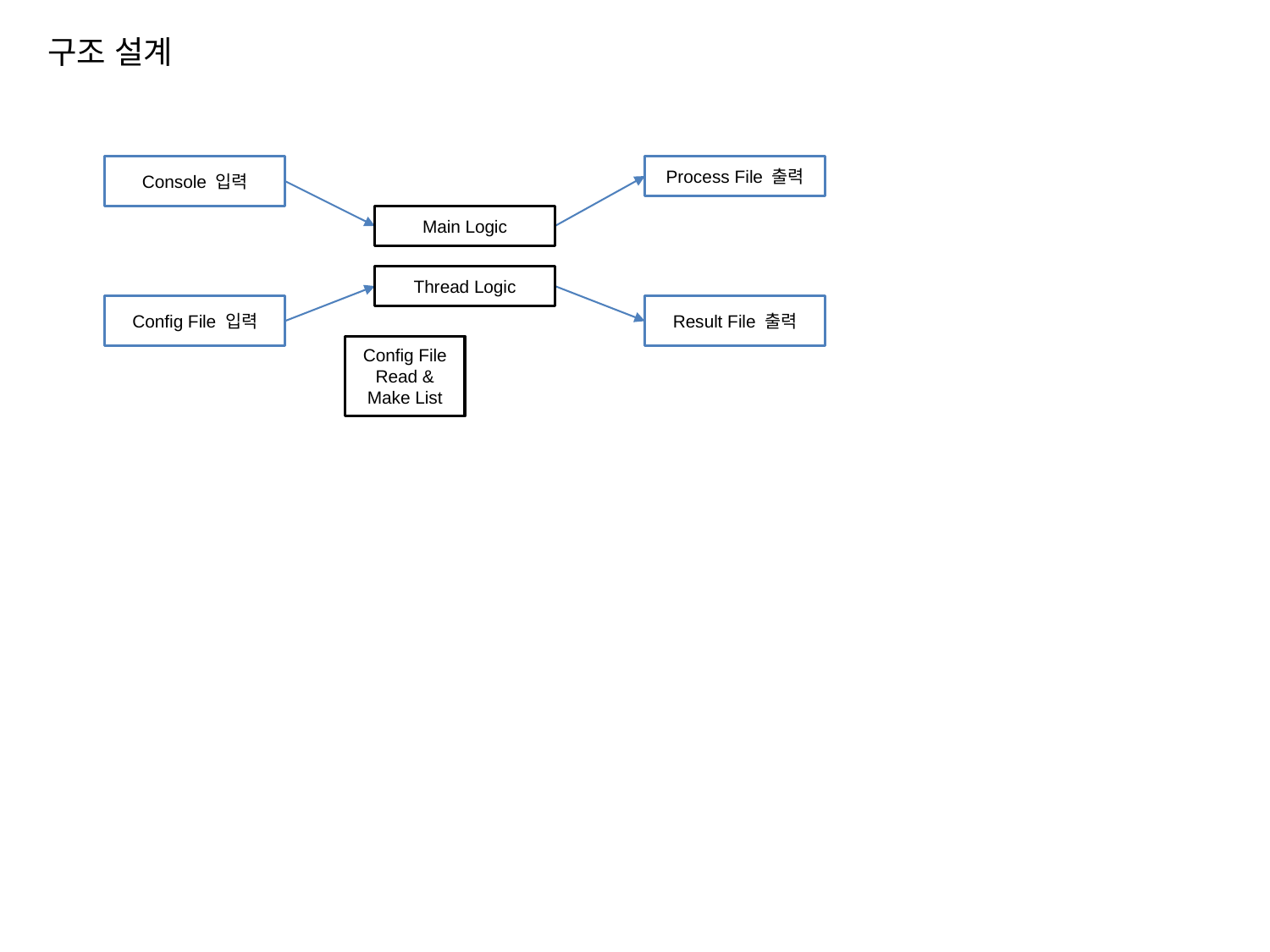

구조 설계
Console 입력
Process File 출력
Main Logic
Thread Logic
Config File 입력
Result File 출력
Config File Read & Make List